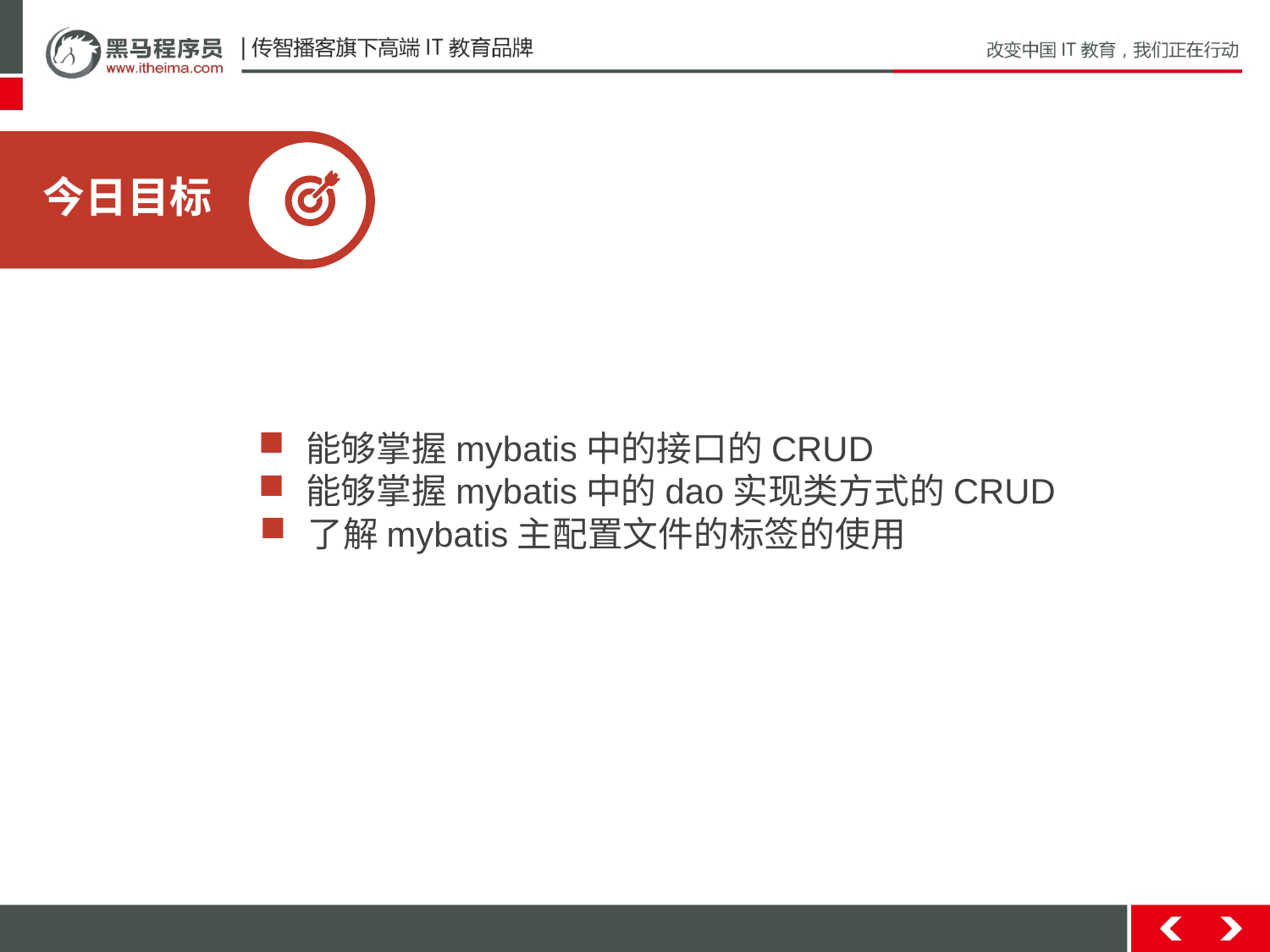

今日目标

能够掌握mybatis中的接口的CRUD
能够掌握mybatis中的dao实现类方式的CRUD

了解mybatis主配置文件的标签的使用